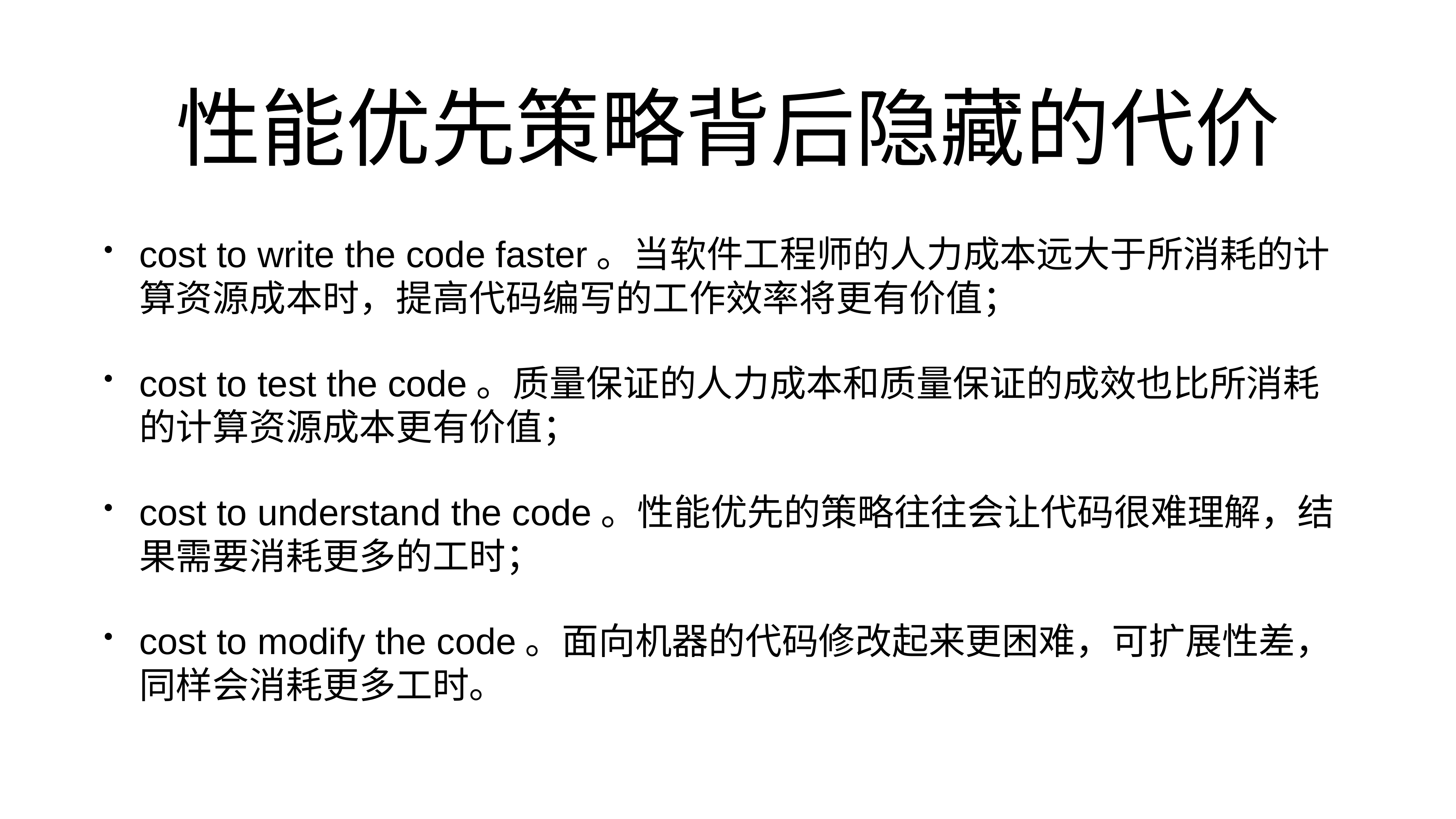

# 性能优先策略背后隐藏的代价
cost to write the code faster。当软件工程师的人力成本远大于所消耗的计算资源成本时，提高代码编写的工作效率将更有价值；
cost to test the code。质量保证的人力成本和质量保证的成效也比所消耗的计算资源成本更有价值；
cost to understand the code。性能优先的策略往往会让代码很难理解，结果需要消耗更多的工时；
cost to modify the code。面向机器的代码修改起来更困难，可扩展性差，同样会消耗更多工时。